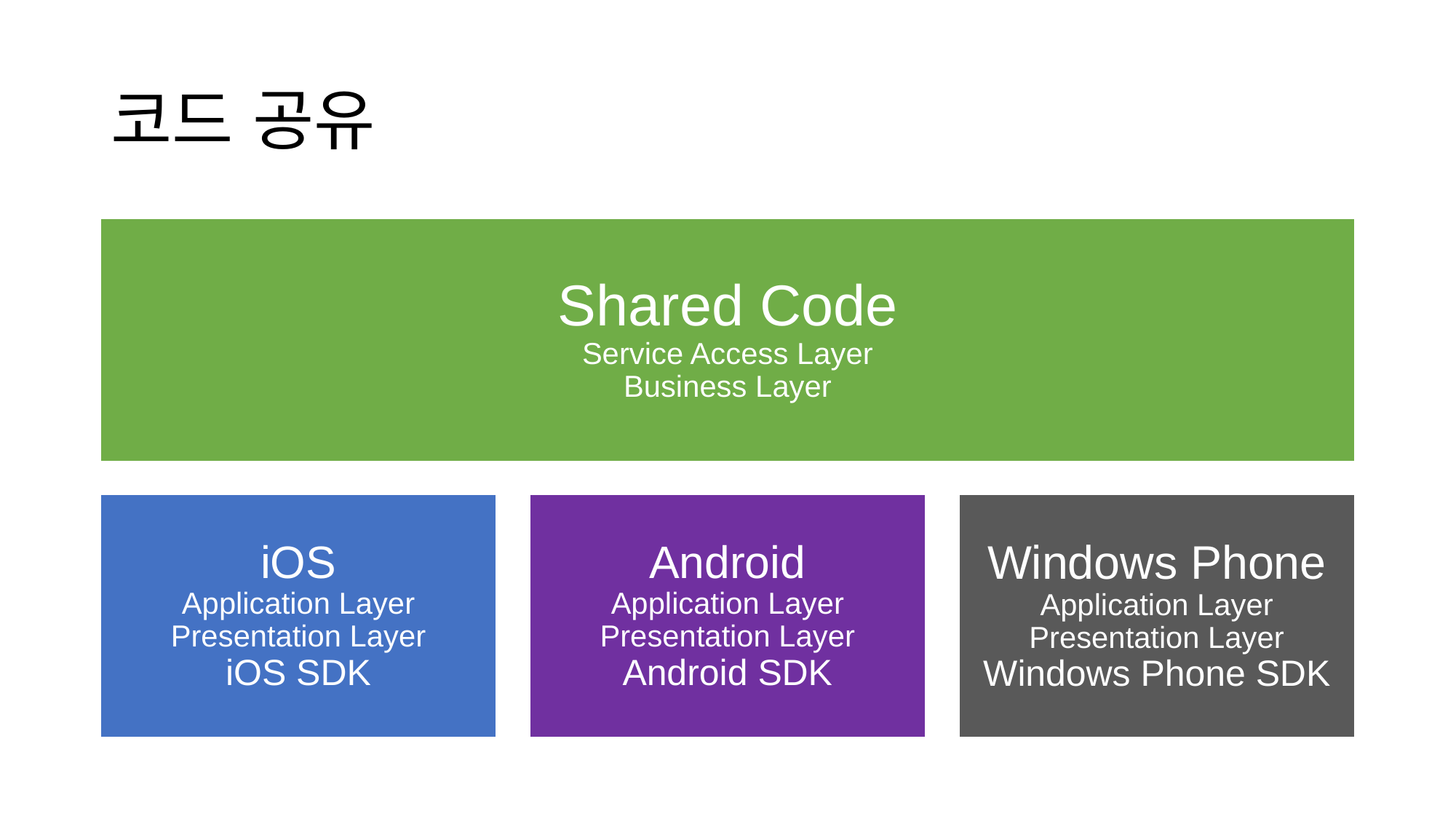

# 코드 공유
Shared Code
Service Access Layer
Business Layer
iOS
Application Layer
Presentation Layer
iOS SDK
Android
Application Layer
Presentation Layer
Android SDK
Windows Phone
Application Layer
Presentation Layer
Windows Phone SDK